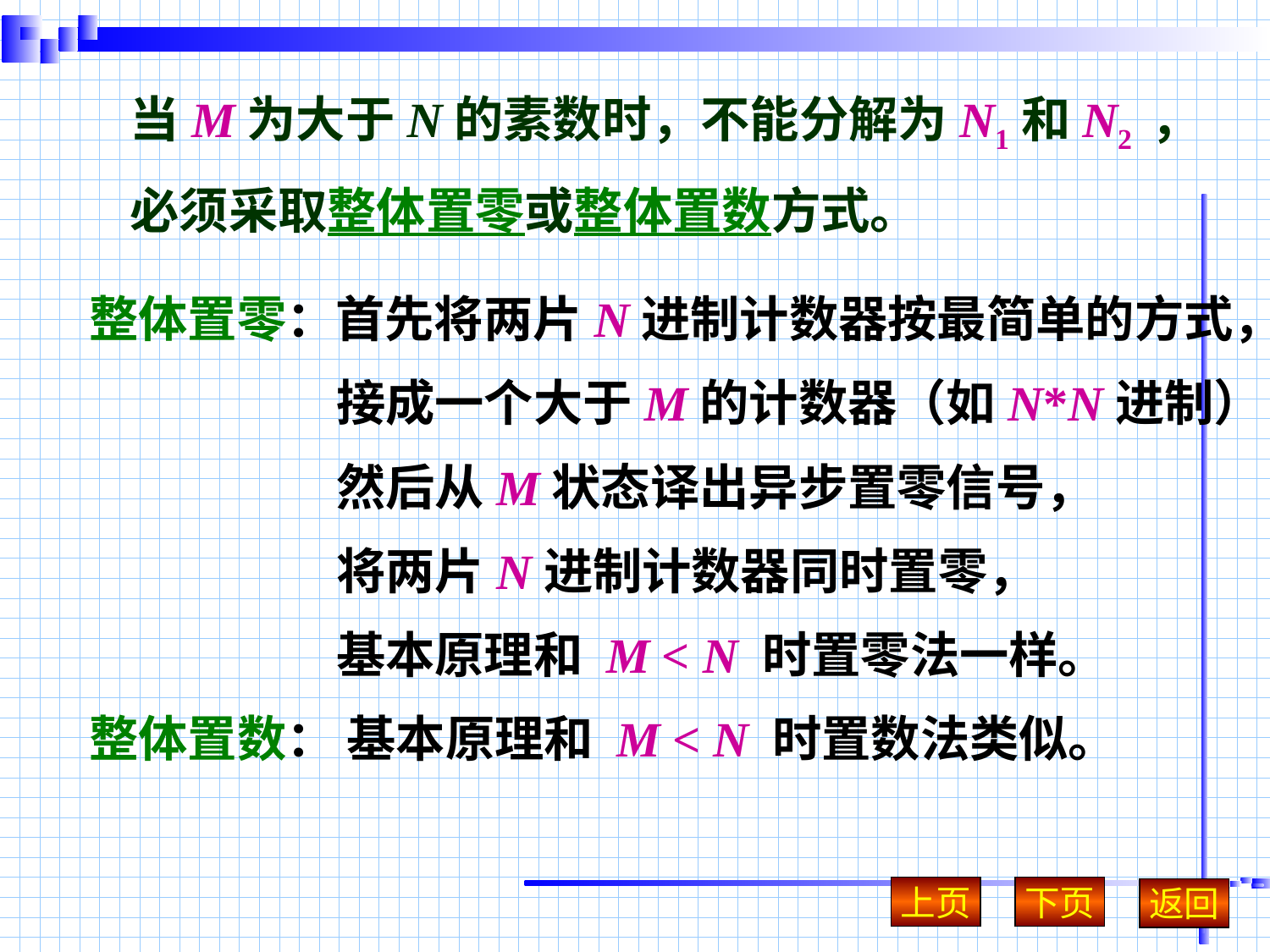

当M为大于N的素数时，不能分解为N1和N2 ，
必须采取整体置零或整体置数方式。
整体置零：首先将两片N进制计数器按最简单的方式，
                     接成一个大于M的计数器（如N*N进制），
                     然后从M状态译出异步置零信号，
                     将两片N进制计数器同时置零，
                     基本原理和 M < N 时置零法一样。
整体置数： 基本原理和 M < N 时置数法类似。
上页
下页
返回